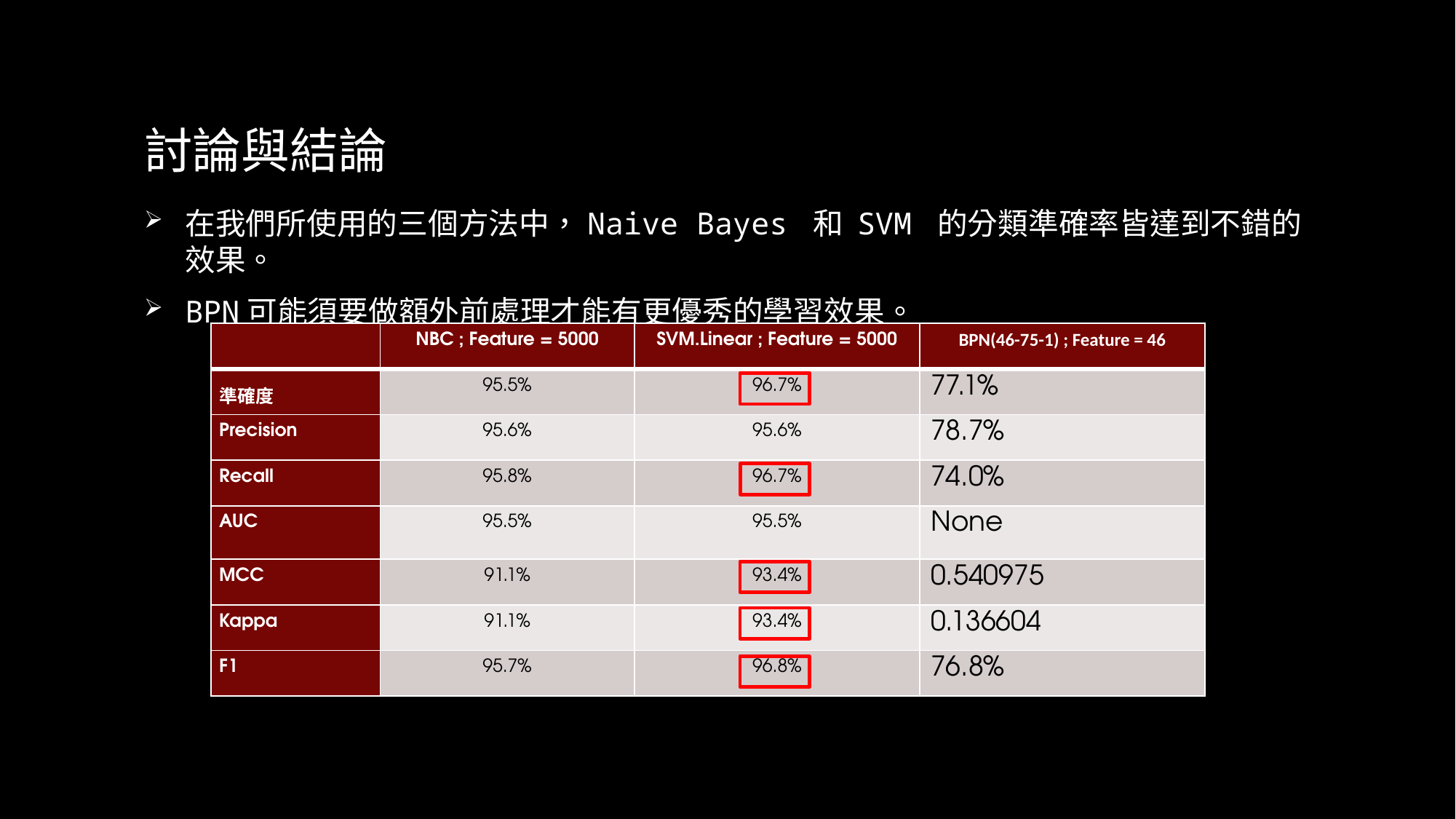

# 討論與結論
在我們所使用的三個方法中，Naive Bayes 和 SVM 的分類準確率皆達到不錯的效果。
BPN可能須要做額外前處理才能有更優秀的學習效果。
|  | NBC ; Feature = 5000 | SVM.Linear ; Feature = 5000 | BPN(46-75-1) ; Feature = 46 |
| --- | --- | --- | --- |
| 準確度 | 95.5% | 96.7% | 77.1% |
| Precision | 95.6% | 95.6% | 78.7% |
| Recall | 95.8% | 96.7% | 74.0% |
| AUC | 95.5% | 95.5% | None |
| MCC | 91.1% | 93.4% | 0.540975 |
| Kappa | 91.1% | 93.4% | 0.136604 |
| F1 | 95.7% | 96.8% | 76.8% |